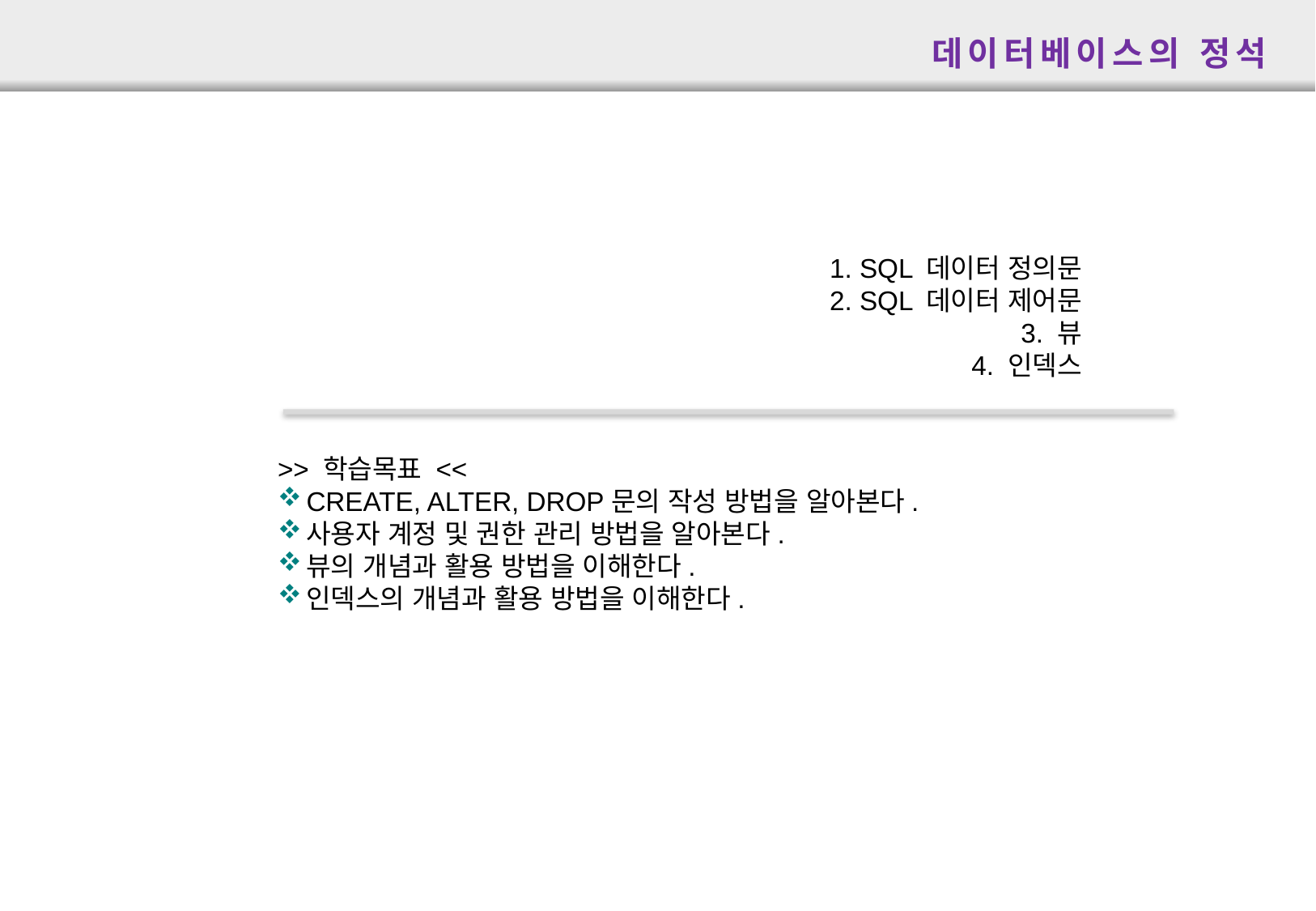

데이터베이스의 정석
1. SQL 데이터 정의문
2. SQL 데이터 제어문
3. 뷰
4. 인덱스

>> 학습목표 <<
CREATE, ALTER, DROP문의 작성 방법을 알아본다.
사용자 계정 및 권한 관리 방법을 알아본다.
뷰의 개념과 활용 방법을 이해한다.
인덱스의 개념과 활용 방법을 이해한다.